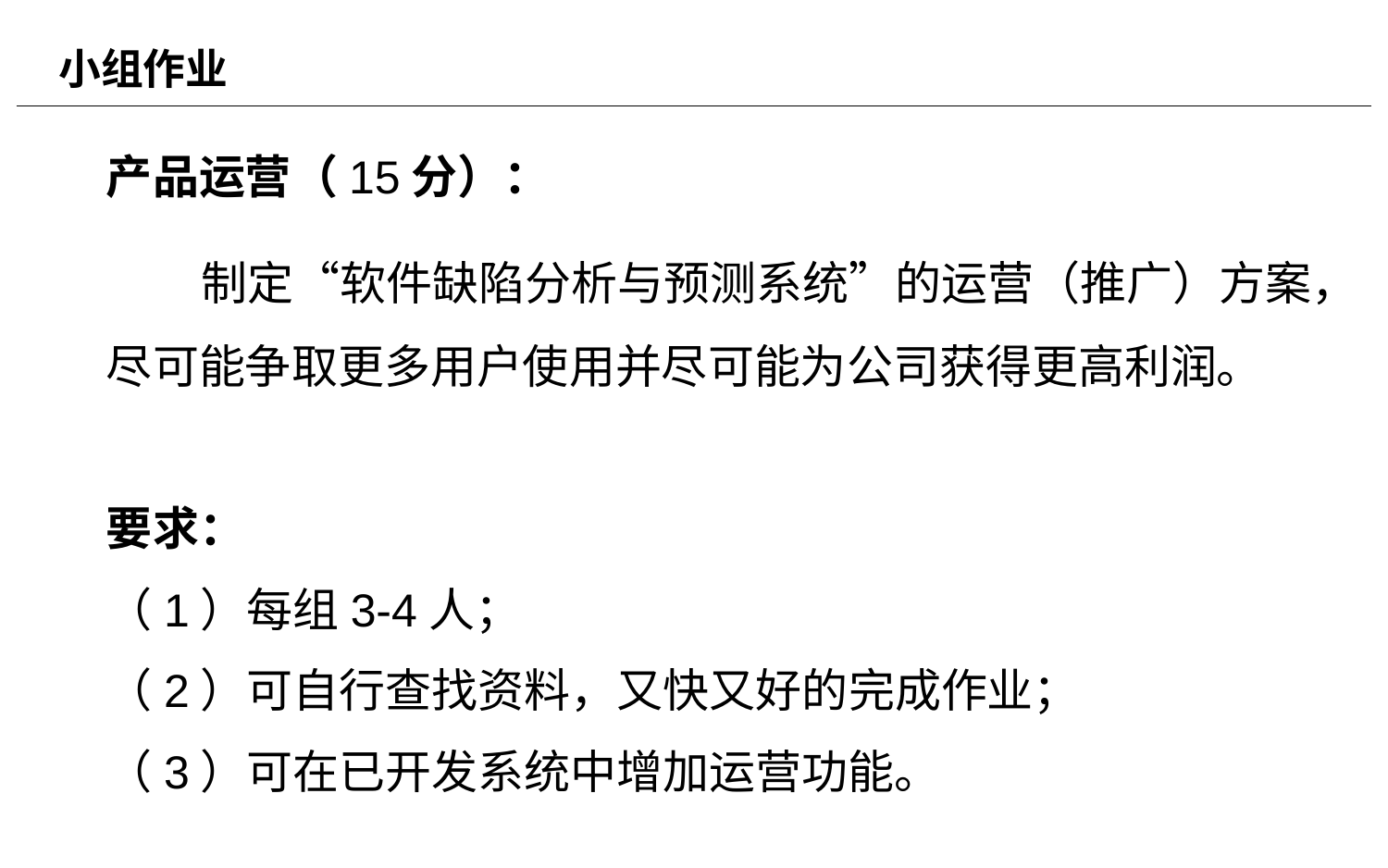

# 小组作业
产品运营（15分）：
        制定“软件缺陷分析与预测系统”的运营（推广）方案，尽可能争取更多用户使用并尽可能为公司获得更高利润。

要求：
（1）每组3-4人；
（2）可自行查找资料，又快又好的完成作业；
（3）可在已开发系统中增加运营功能。